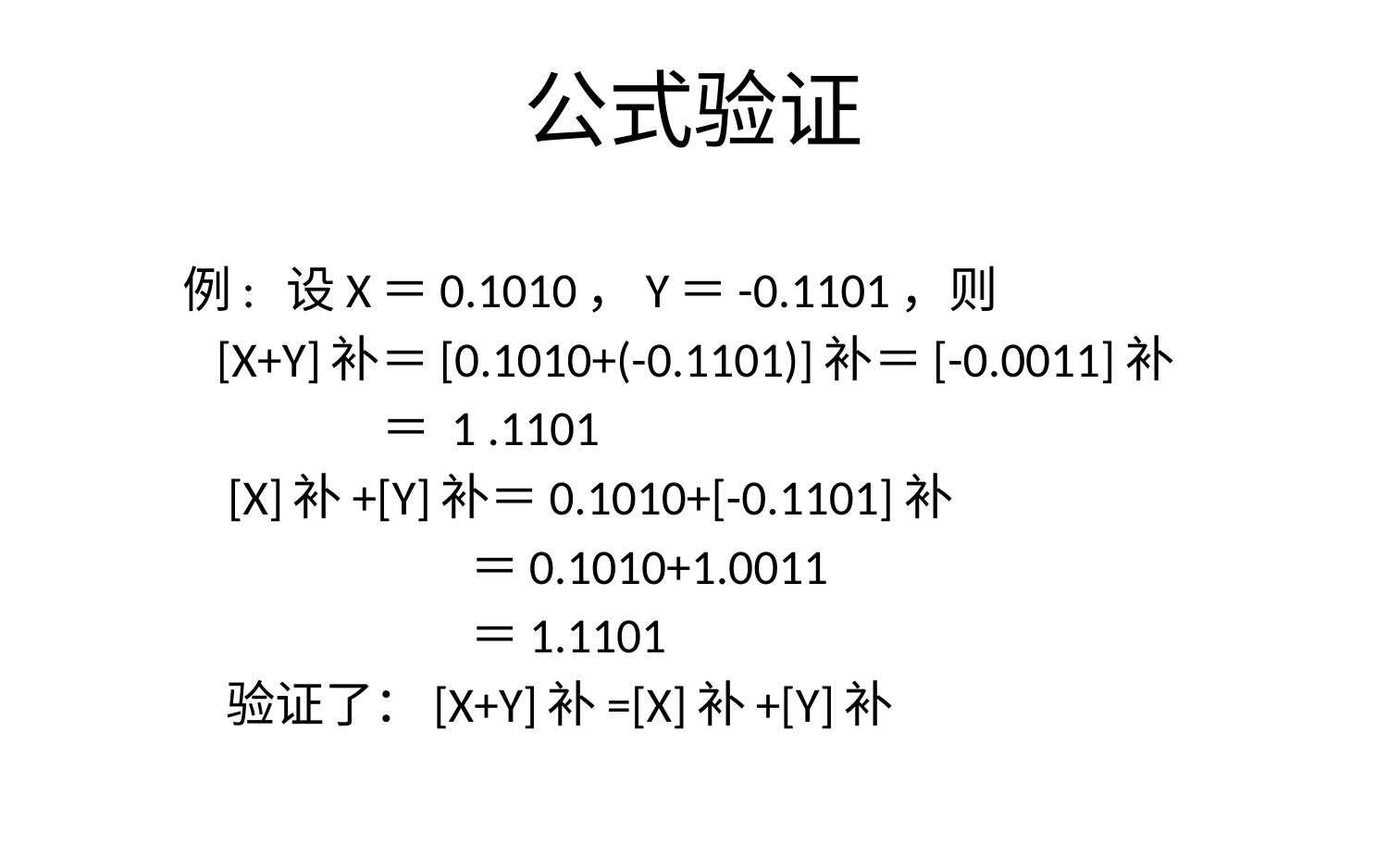

# 公式验证

例:  设X＝0.1010，Y＝-0.1101，则
   [X+Y]补＝[0.1010+(-0.1101)]补＝[-0.0011]补
                 ＝ 1 .1101
    [X]补+[Y]补＝0.1010+[-0.1101]补
                         ＝0.1010+1.0011
                         ＝1.1101
   验证了：[X+Y]补=[X]补+[Y]补